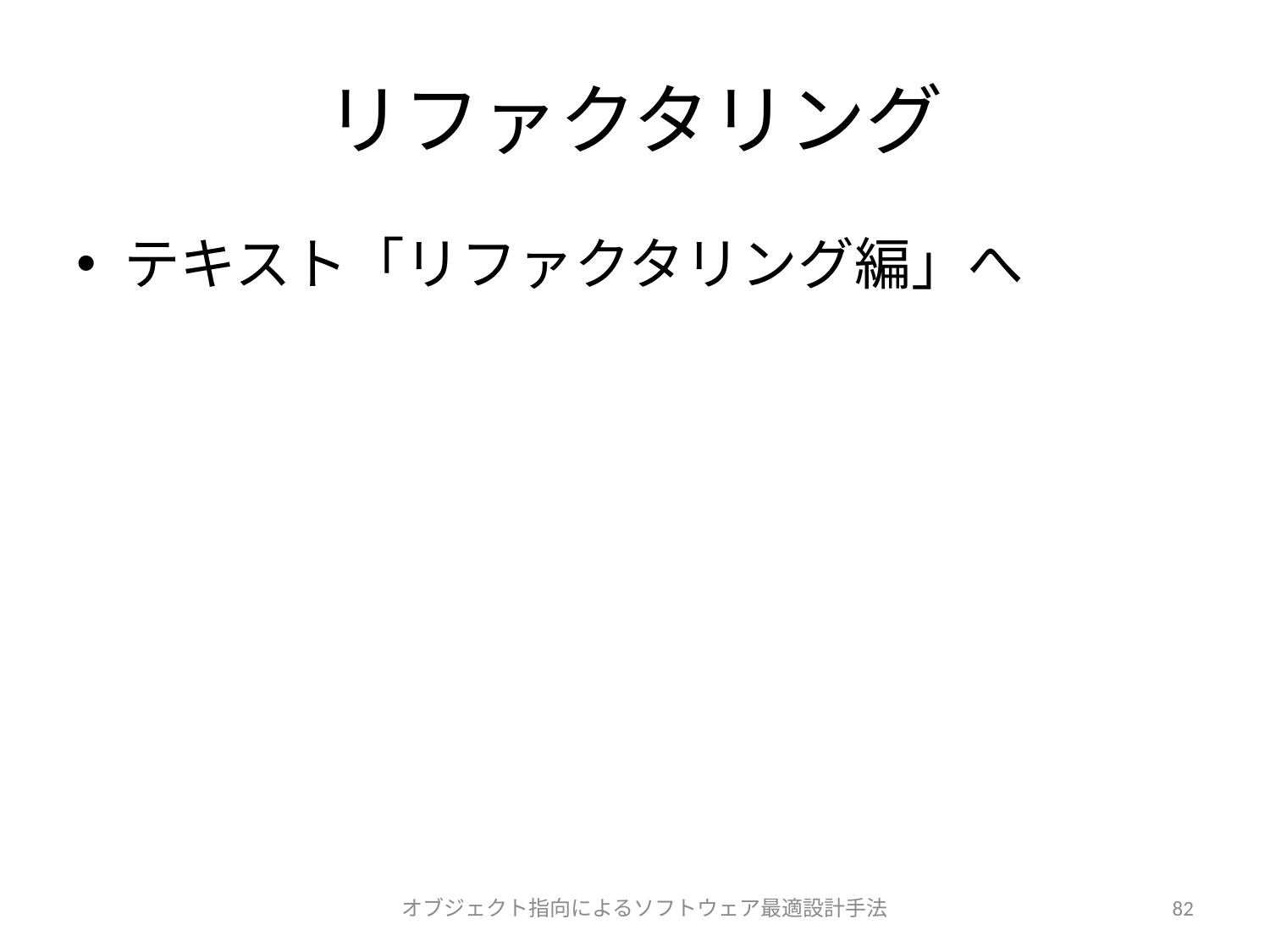

# リファクタリング
テキスト「リファクタリング編」へ
オブジェクト指向によるソフトウェア最適設計手法
82